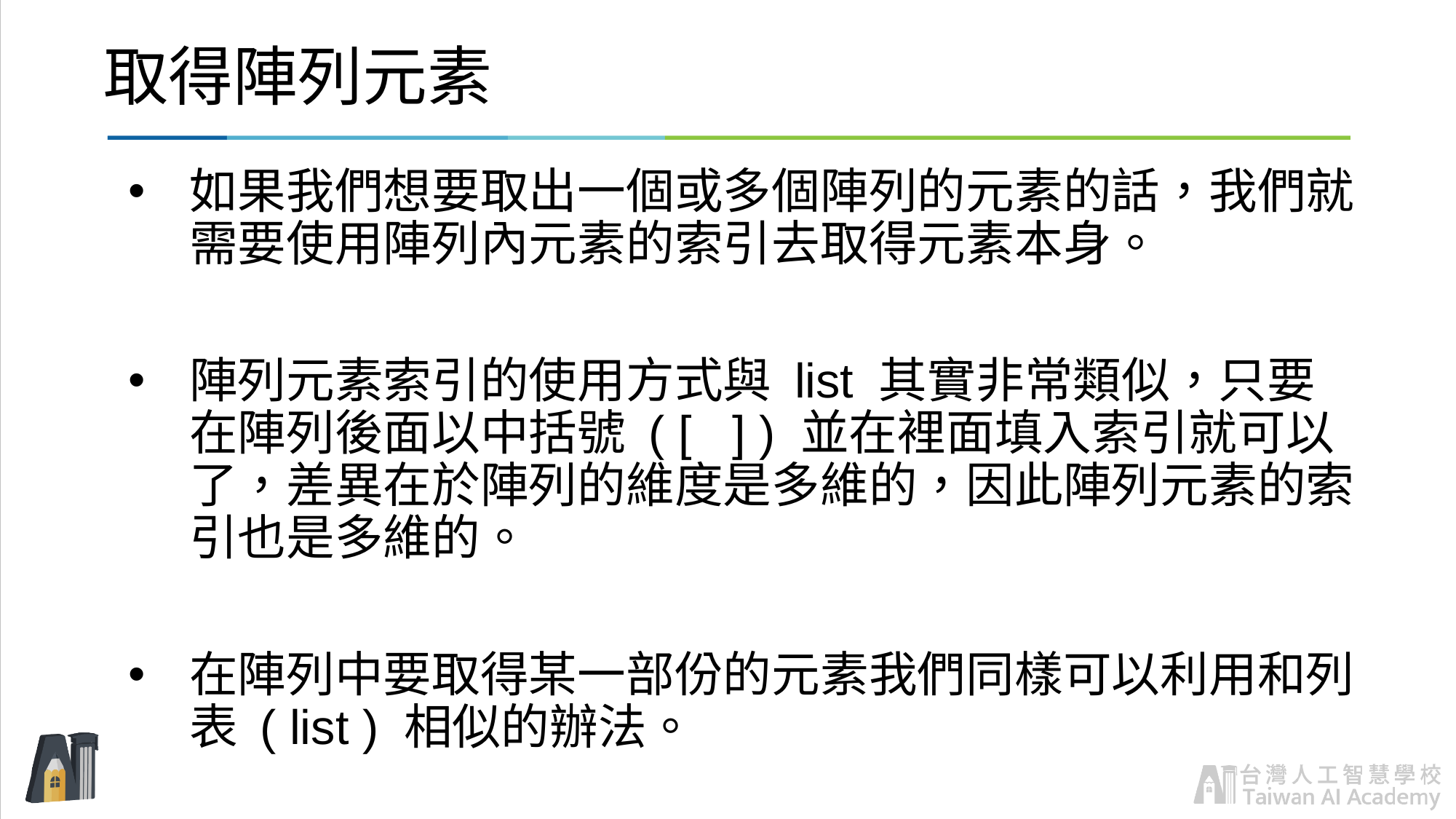

# 取得陣列元素
如果我們想要取出一個或多個陣列的元素的話，我們就需要使用陣列內元素的索引去取得元素本身。

陣列元素索引的使用方式與 list 其實非常類似，只要在陣列後面以中括號 ( [   ] ) 並在裡面填入索引就可以了，差異在於陣列的維度是多維的，因此陣列元素的索引也是多維的。

在陣列中要取得某一部份的元素我們同樣可以利用和列表 ( list ) 相似的辦法。